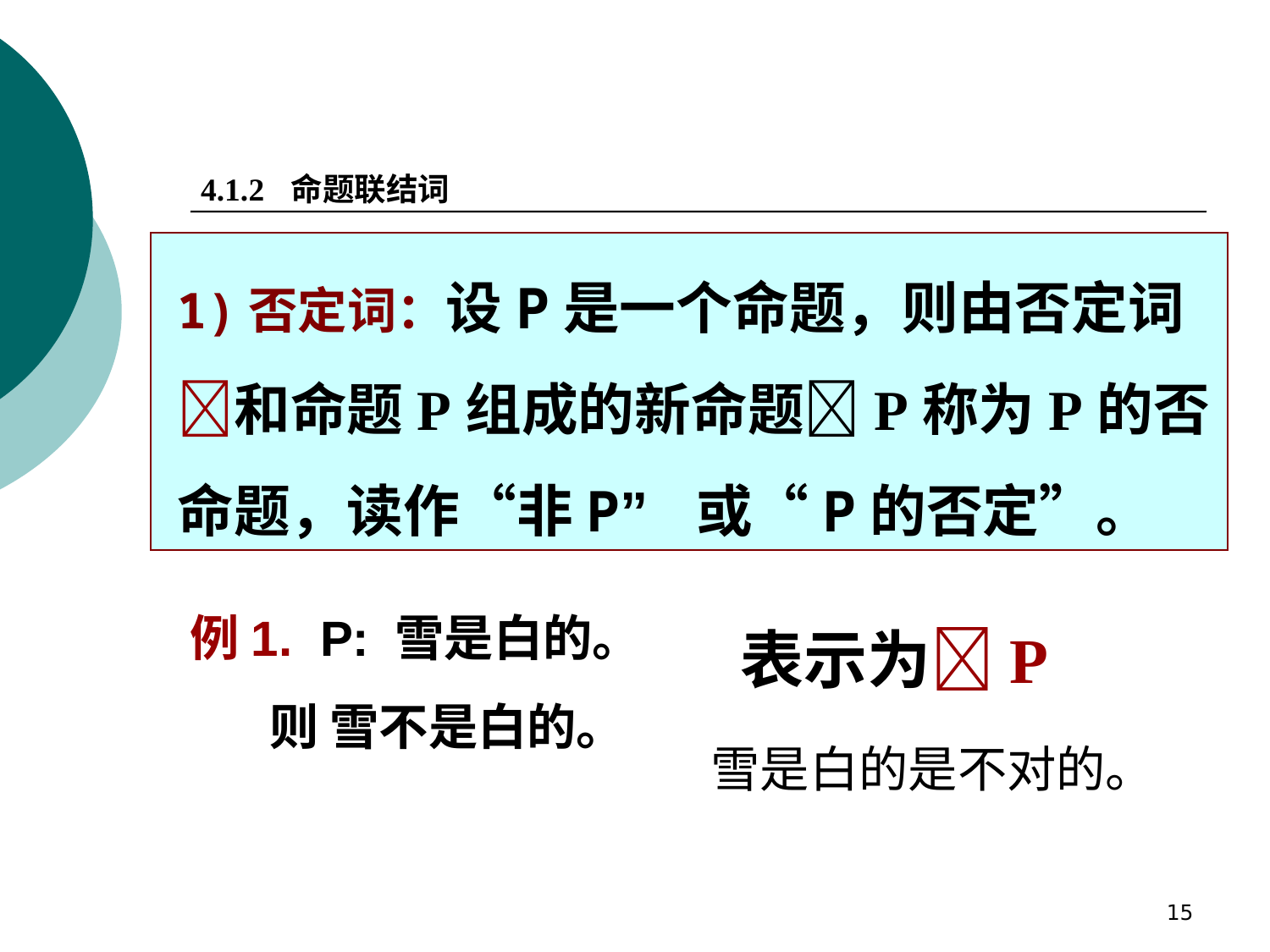

4.1.2 命题联结词
1)否定词：设P是一个命题，则由否定词¬和命题P组成的新命题¬P称为P的否命题，读作“非P” 或“P的否定”。
例1.  P: 雪是白的。
      则 雪不是白的。
表示为¬P
雪是白的是不对的。
15